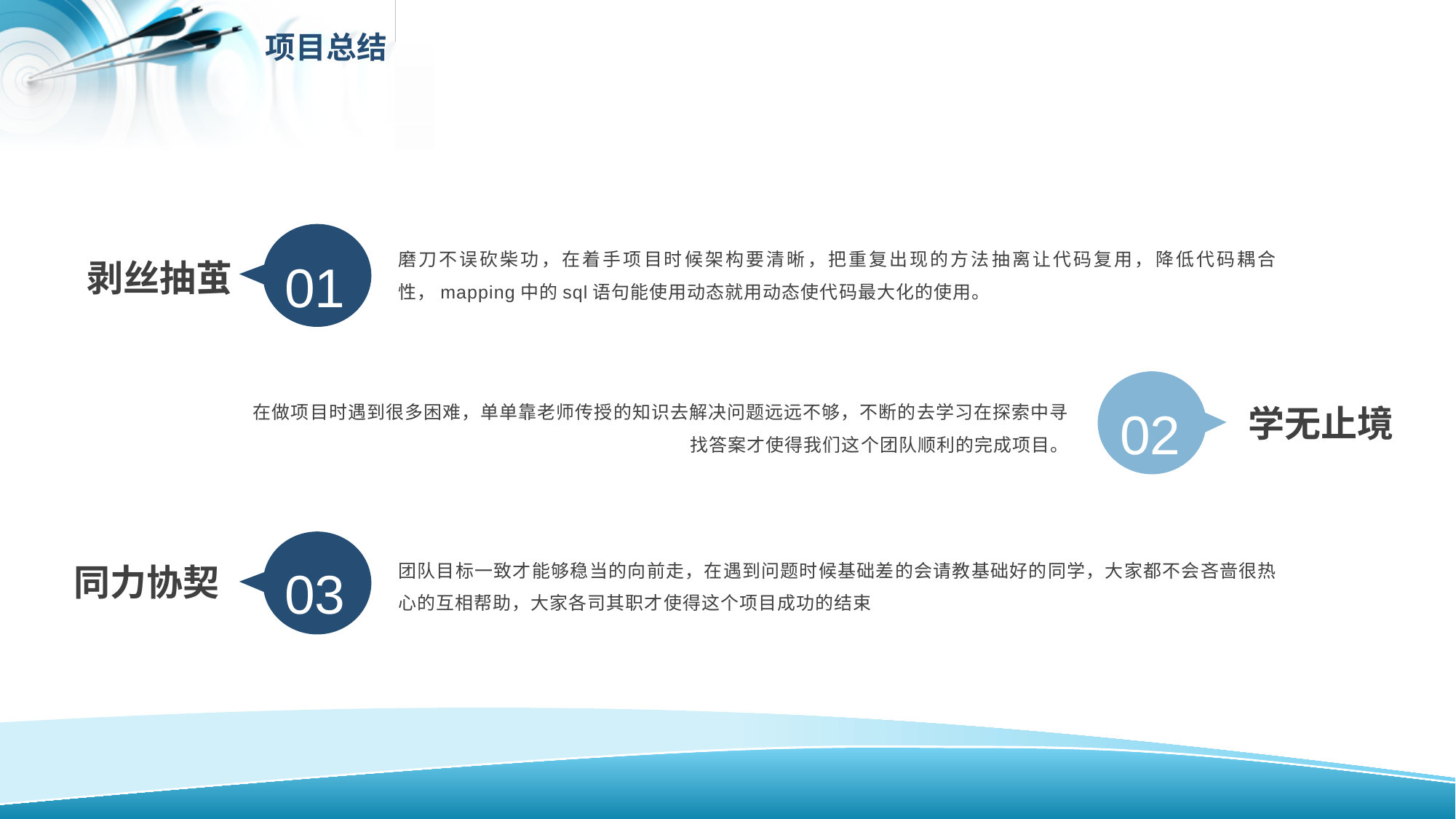

延迟符
项目总结
01

磨刀不误砍柴功，在着手项目时候架构要清晰，把重复出现的方法抽离让代码复用，降低代码耦合性，mapping中的sql语句能使用动态就用动态使代码最大化的使用。
剥丝抽茧
02

在做项目时遇到很多困难，单单靠老师传授的知识去解决问题远远不够，不断的去学习在探索中寻找答案才使得我们这个团队顺利的完成项目。
学无止境
03

团队目标一致才能够稳当的向前走，在遇到问题时候基础差的会请教基础好的同学，大家都不会吝啬很热心的互相帮助，大家各司其职才使得这个项目成功的结束
同力协契